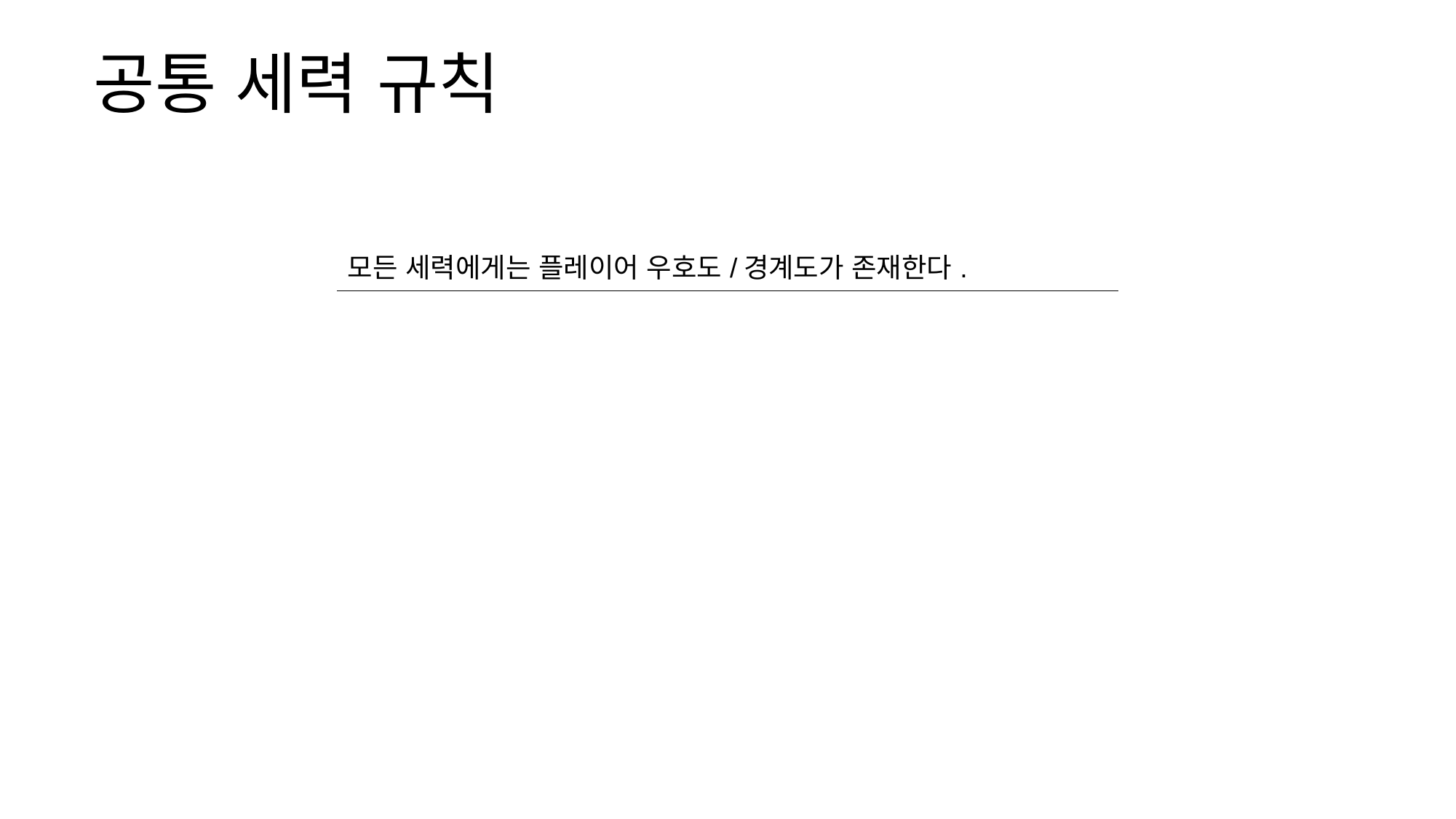

공통 세력 규칙
| 모든 세력에게는 플레이어 우호도/경계도가 존재한다. |
| --- |
|  |